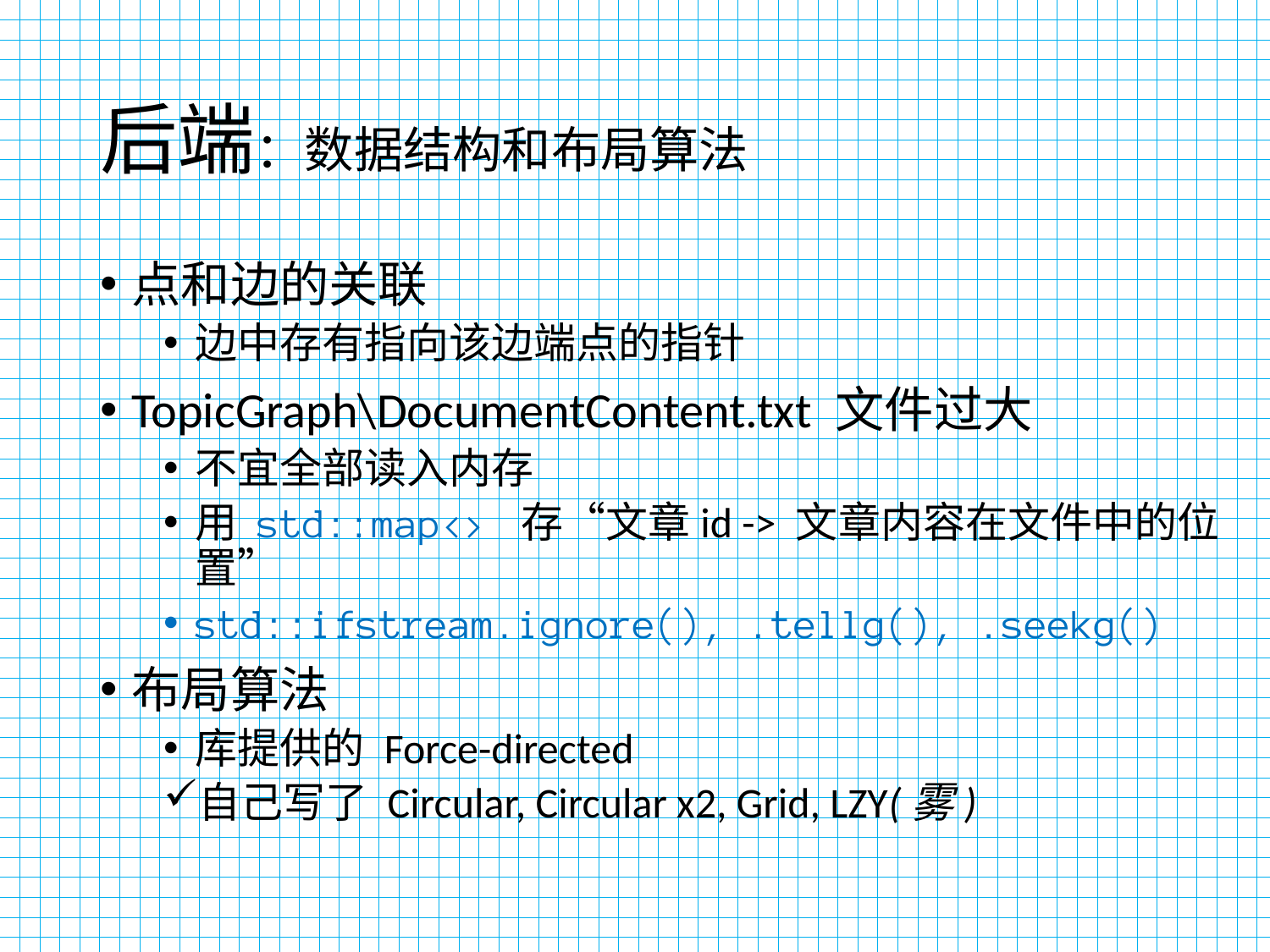

# 后端：数据结构和布局算法
点和边的关联
边中存有指向该边端点的指针
TopicGraph\DocumentContent.txt 文件过大
不宜全部读入内存
用 std::map<> 存“文章id -> 文章内容在文件中的位置”
std::ifstream.ignore(), .tellg(), .seekg()
布局算法
库提供的 Force-directed
自己写了 Circular, Circular x2, Grid, LZY(雾)